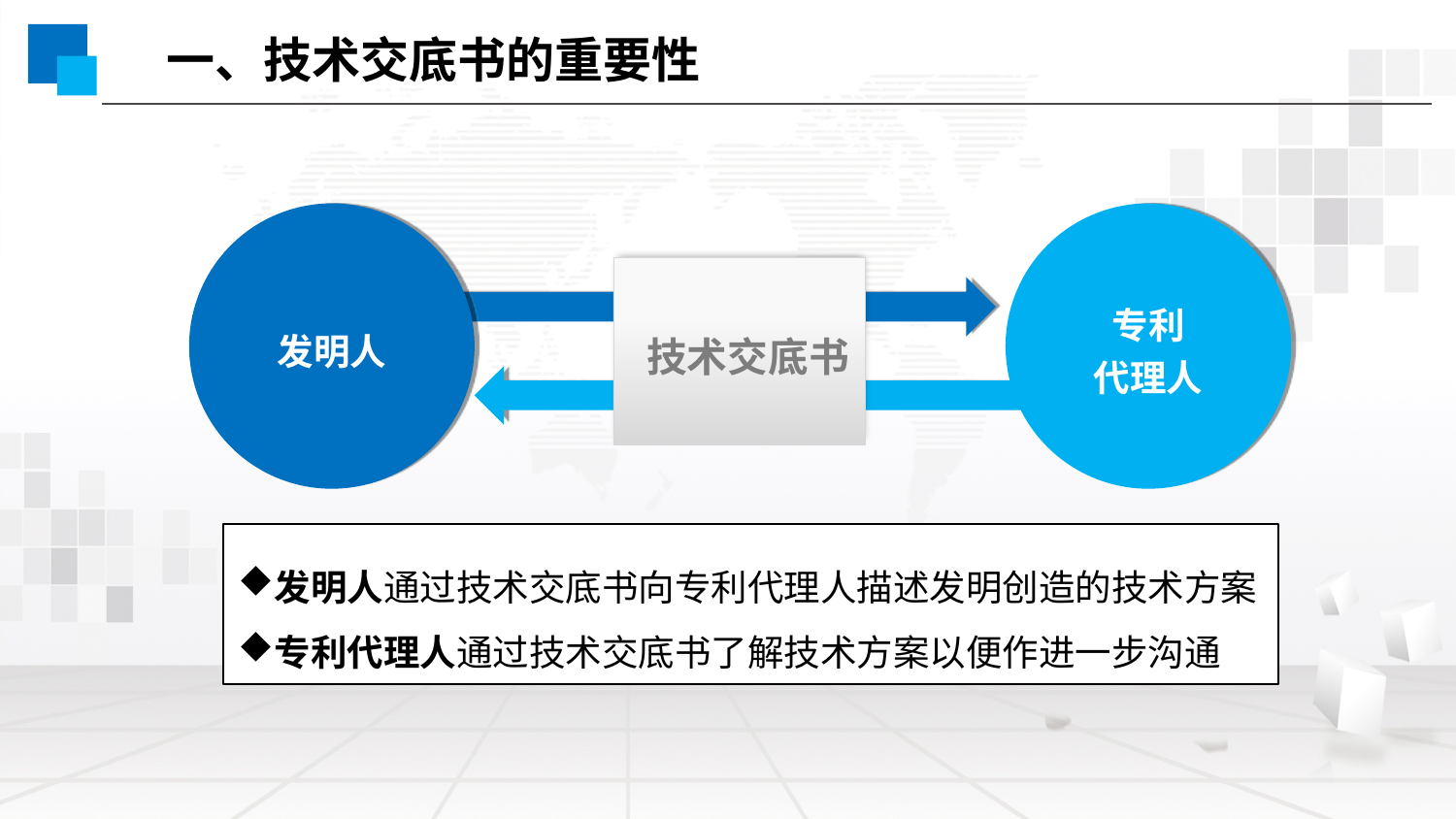

一、技术交底书的重要性

发明人
专利
代理人
 技术交底书

发明人通过技术交底书向专利代理人描述发明创造的技术方案
专利代理人通过技术交底书了解技术方案以便作进一步沟通